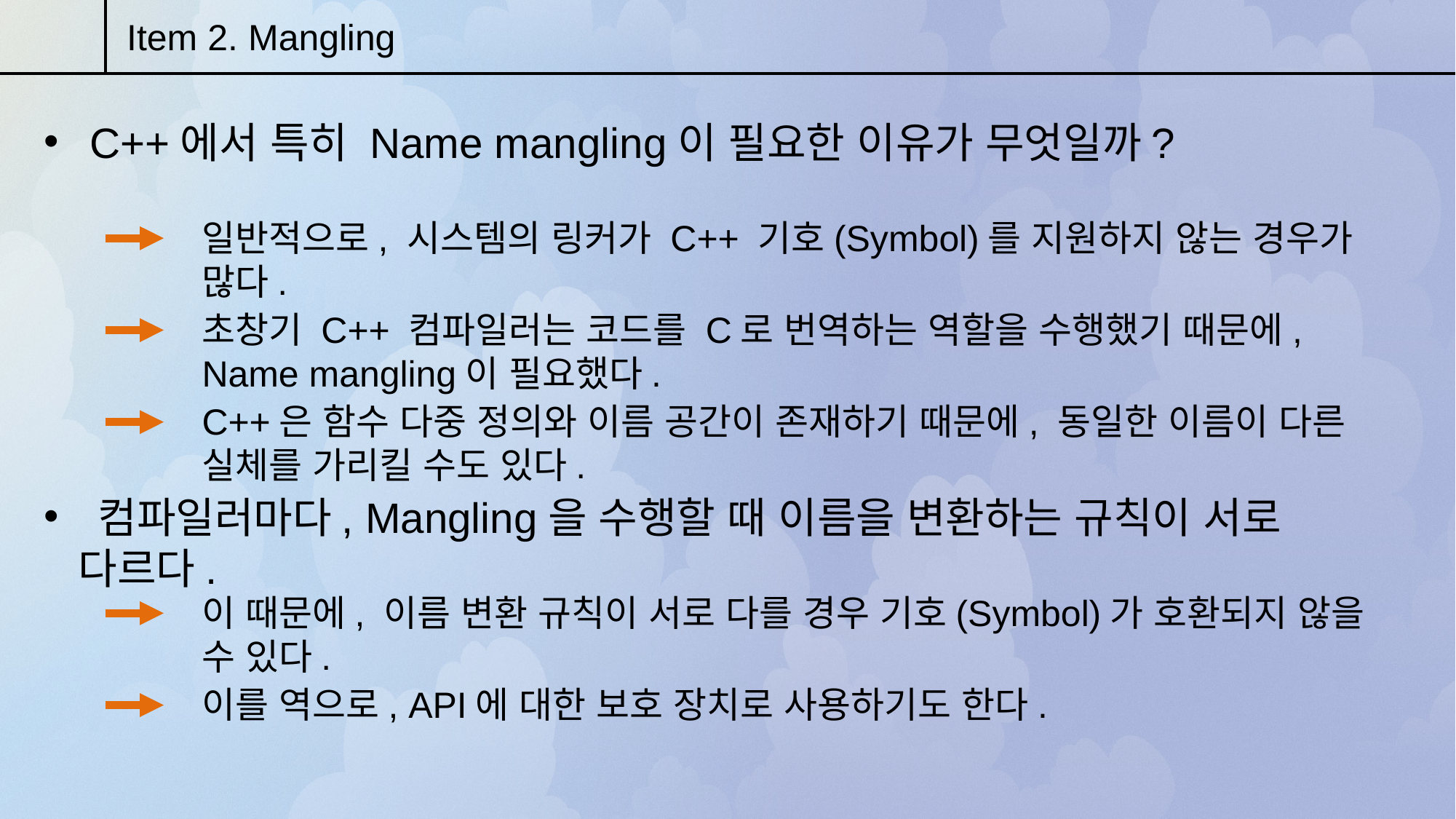

Item 2. Mangling
 C++에서 특히 Name mangling이 필요한 이유가 무엇일까?
일반적으로, 시스템의 링커가 C++ 기호(Symbol)를 지원하지 않는 경우가 많다.
초창기 C++ 컴파일러는 코드를 C로 번역하는 역할을 수행했기 때문에, Name mangling이 필요했다.
C++은 함수 다중 정의와 이름 공간이 존재하기 때문에, 동일한 이름이 다른 실체를 가리킬 수도 있다.
 컴파일러마다, Mangling을 수행할 때 이름을 변환하는 규칙이 서로 다르다.
이 때문에, 이름 변환 규칙이 서로 다를 경우 기호(Symbol)가 호환되지 않을 수 있다.
이를 역으로, API에 대한 보호 장치로 사용하기도 한다.